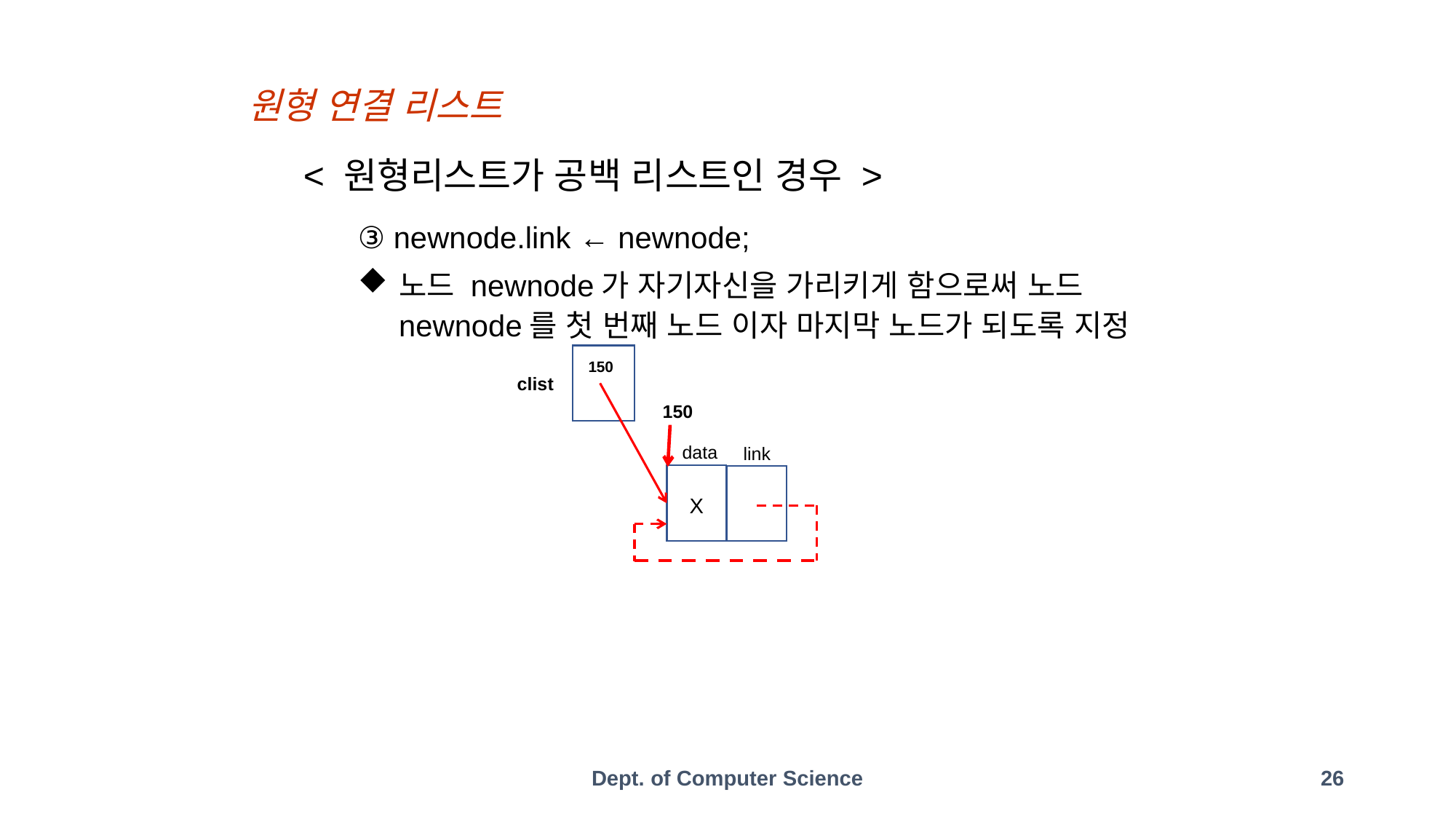

원형 연결 리스트
< 원형리스트가 공백 리스트인 경우 >
③ newnode.link ← newnode;
노드 newnode가 자기자신을 가리키게 함으로써 노드 newnode를 첫 번째 노드 이자 마지막 노드가 되도록 지정

150
150
data
link

X
clist
Dept. of Computer Science
26